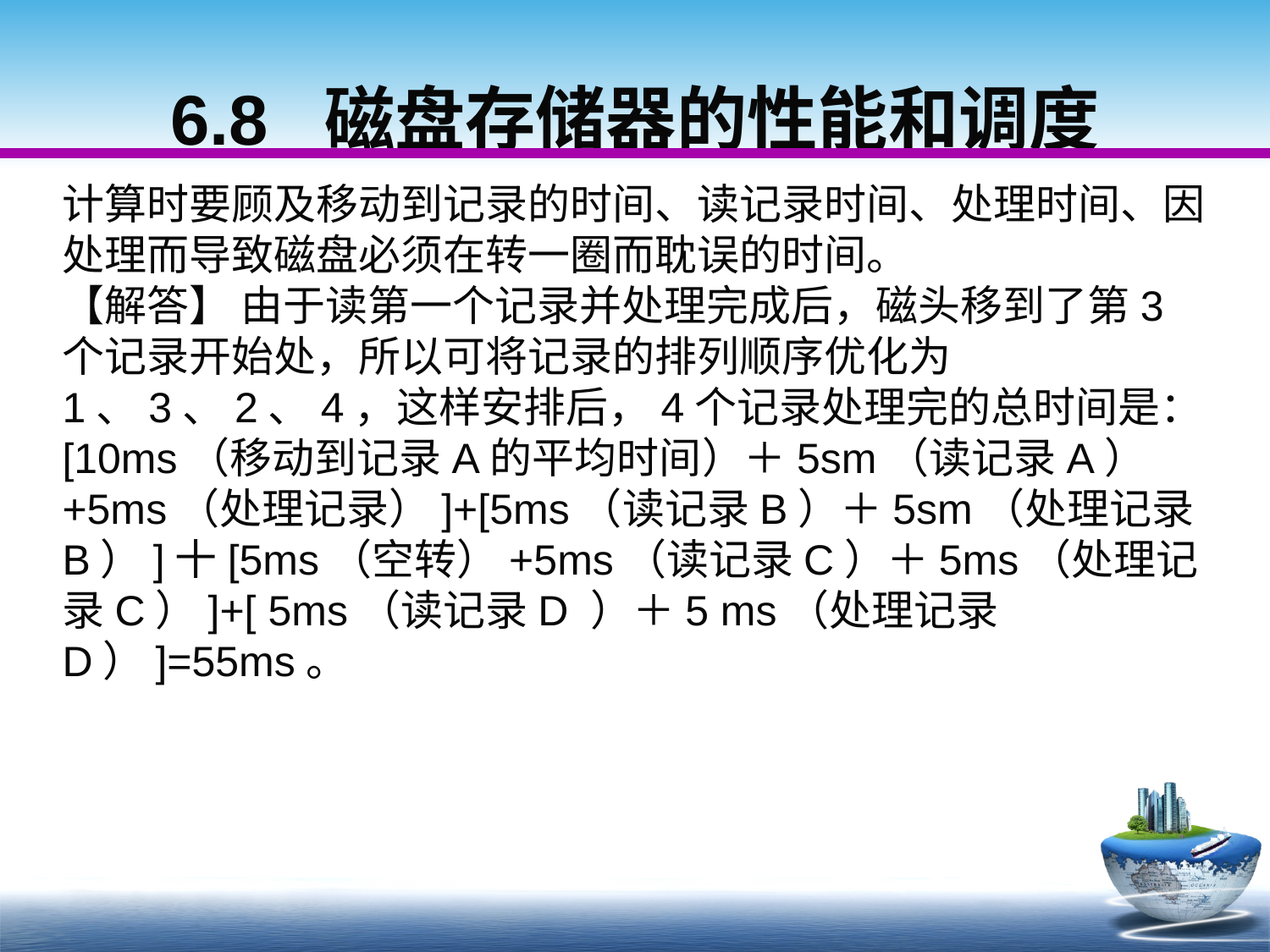

6.8  磁盘存储器的性能和调度

计算时要顾及移动到记录的时间、读记录时间、处理时间、因处理而导致磁盘必须在转一圈而耽误的时间。
【解答】 由于读第一个记录并处理完成后，磁头移到了第3个记录开始处，所以可将记录的排列顺序优化为1、3、2、4，这样安排后，4个记录处理完的总时间是：[10ms（移动到记录A的平均时间）＋5sm（读记录A）+5ms（处理记录）]+[5ms（读记录B）＋5sm（处理记录B）]十[5ms（空转）+5ms（读记录C）＋5ms（处理记录C）]+[ 5ms（读记录D ）＋5 ms（处理记录D）]=55ms。